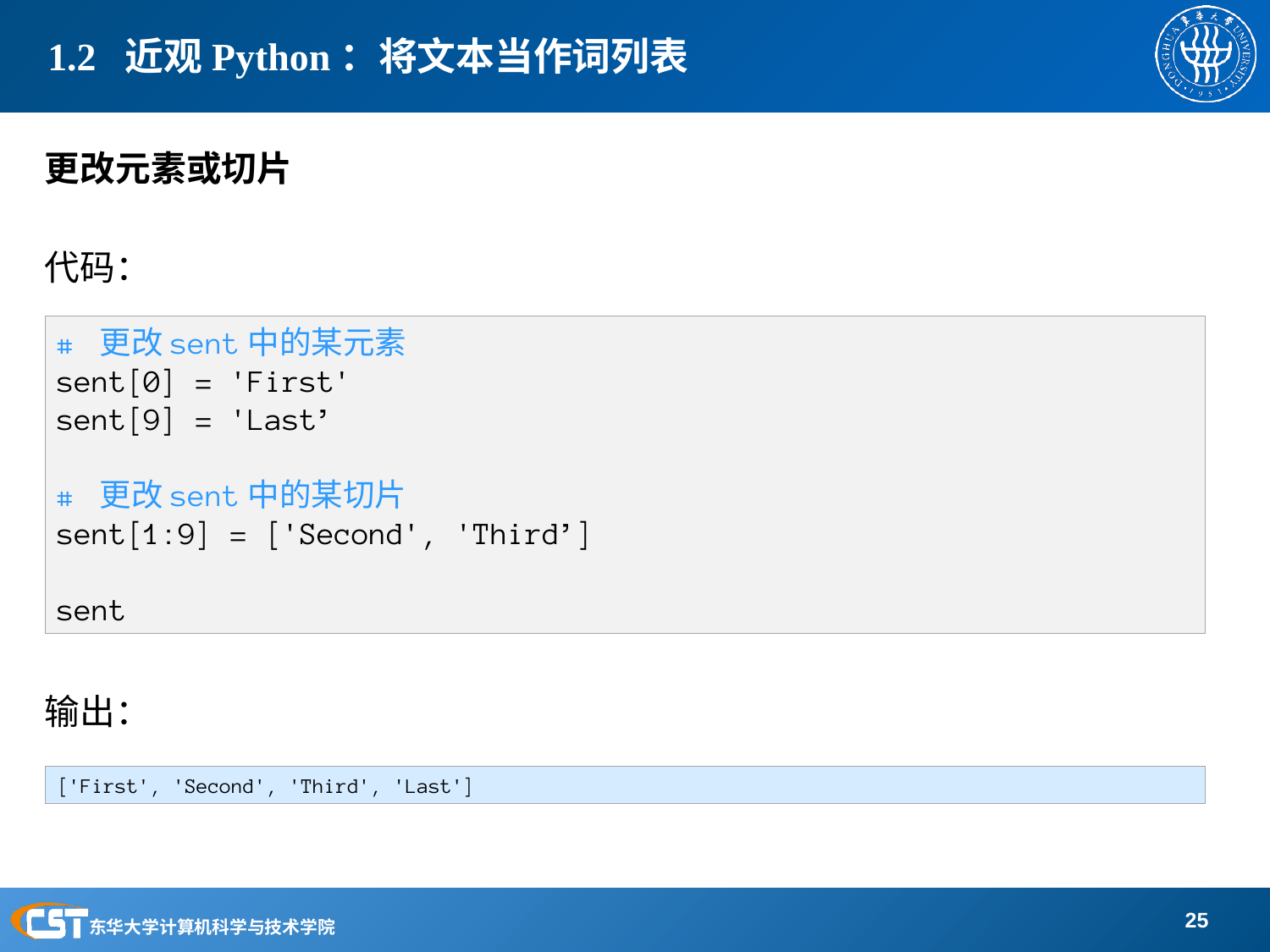

# 1.2  近观Python：将文本当作词列表
更改元素或切片

代码：

输出：
# 更改sent中的某元素
sent[0] = 'First'
sent[9] = 'Last’

# 更改sent中的某切片
sent[1:9] = ['Second', 'Third’]

sent
['First', 'Second', 'Third', 'Last']